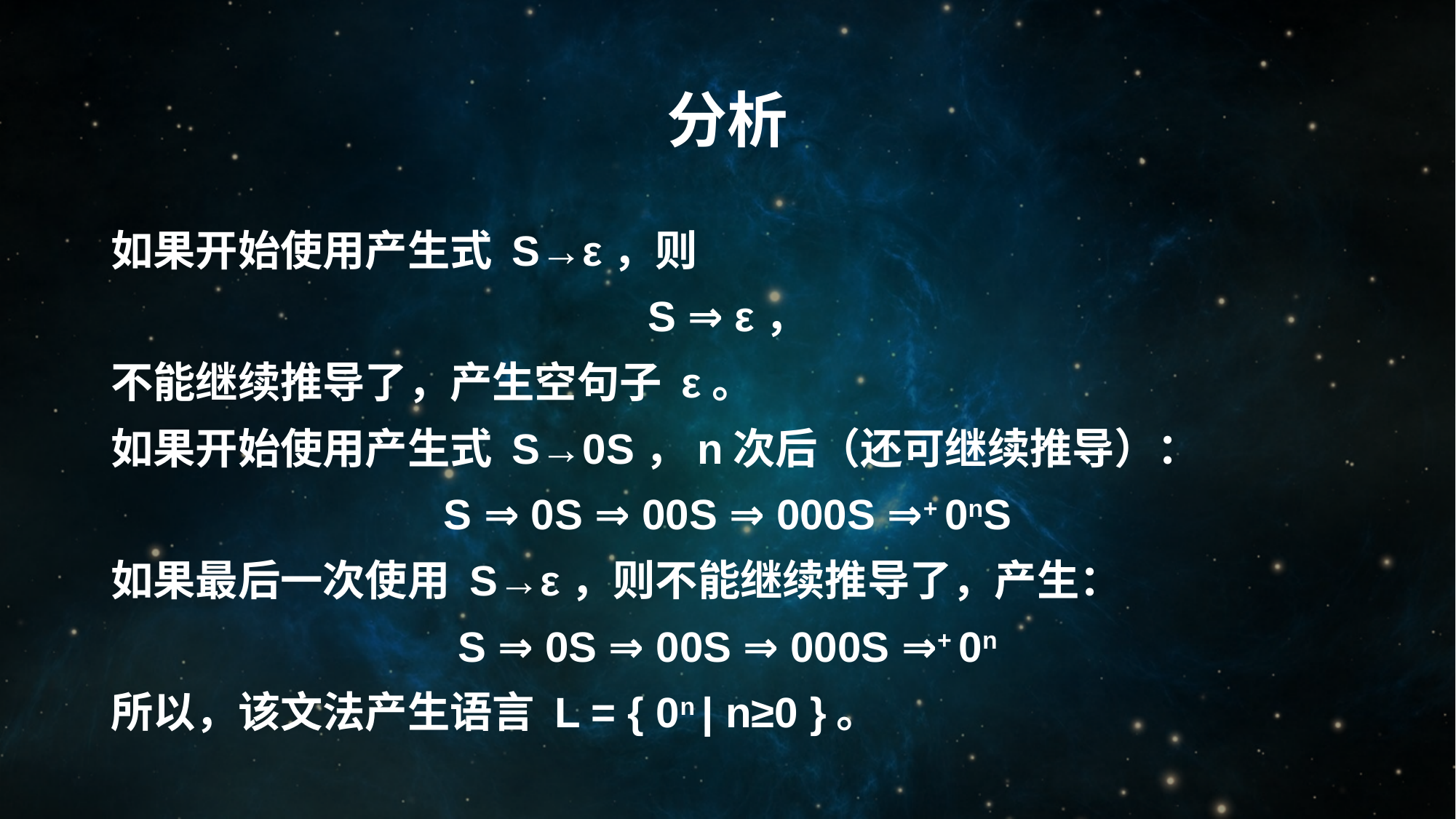

# 分析
如果开始使用产生式 S→ε，则
S ⇒ ε，
不能继续推导了，产生空句子 ε。
如果开始使用产生式 S→0S，n次后（还可继续推导）：
S ⇒ 0S ⇒ 00S ⇒ 000S ⇒+ 0nS
如果最后一次使用 S→ε，则不能继续推导了，产生：
S ⇒ 0S ⇒ 00S ⇒ 000S ⇒+ 0n
所以，该文法产生语言 L = { 0n | n≥0 }。